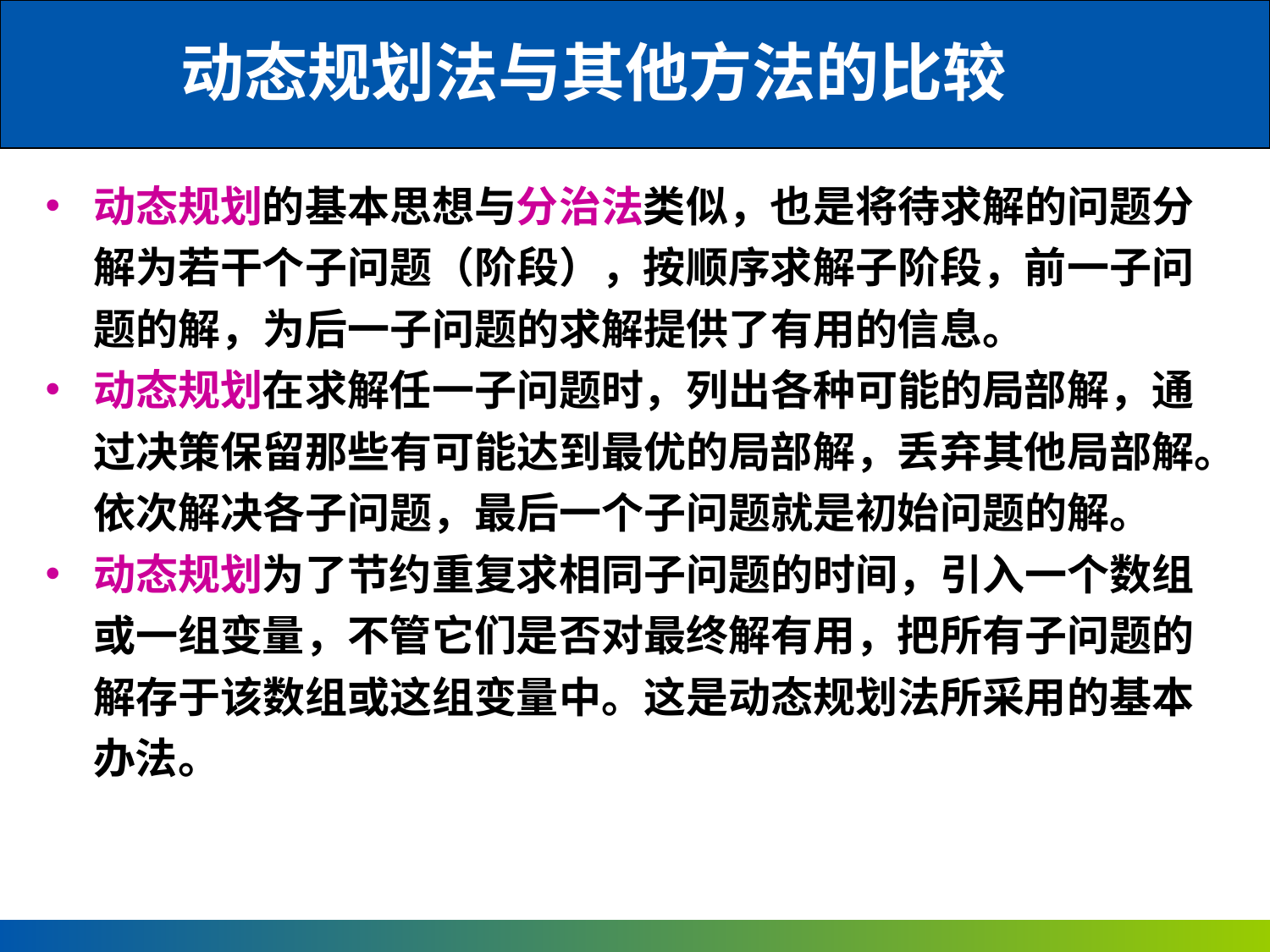

动态规划法与其他方法的比较
动态规划的基本思想与分治法类似，也是将待求解的问题分解为若干个子问题（阶段），按顺序求解子阶段，前一子问题的解，为后一子问题的求解提供了有用的信息。
动态规划在求解任一子问题时，列出各种可能的局部解，通过决策保留那些有可能达到最优的局部解，丢弃其他局部解。依次解决各子问题，最后一个子问题就是初始问题的解。
动态规划为了节约重复求相同子问题的时间，引入一个数组或一组变量，不管它们是否对最终解有用，把所有子问题的解存于该数组或这组变量中。这是动态规划法所采用的基本办法。